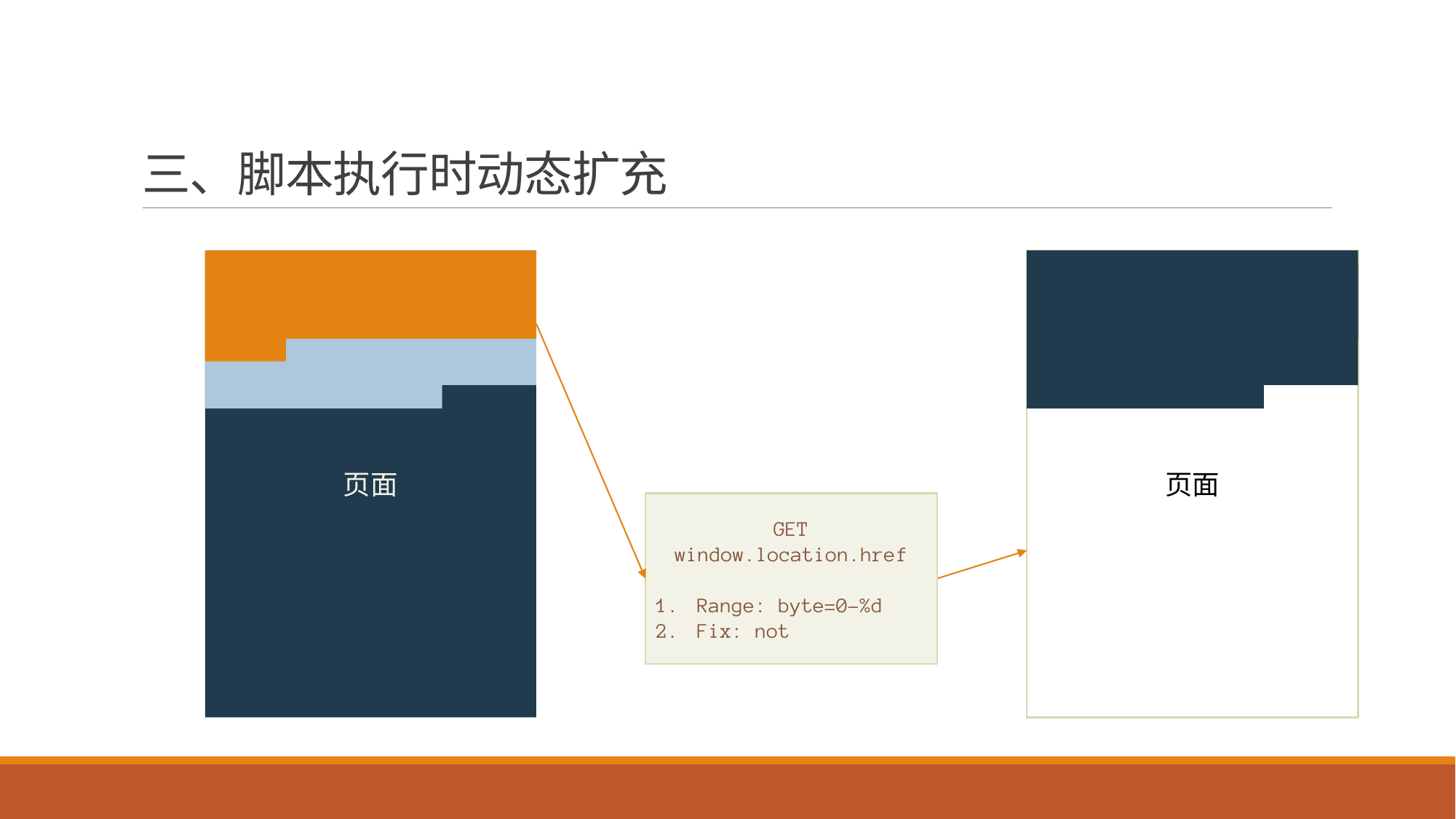

# 三、脚本执行时动态扩充

页面
页面

GET window.location.href

Range: byte=0-%d
Fix: not